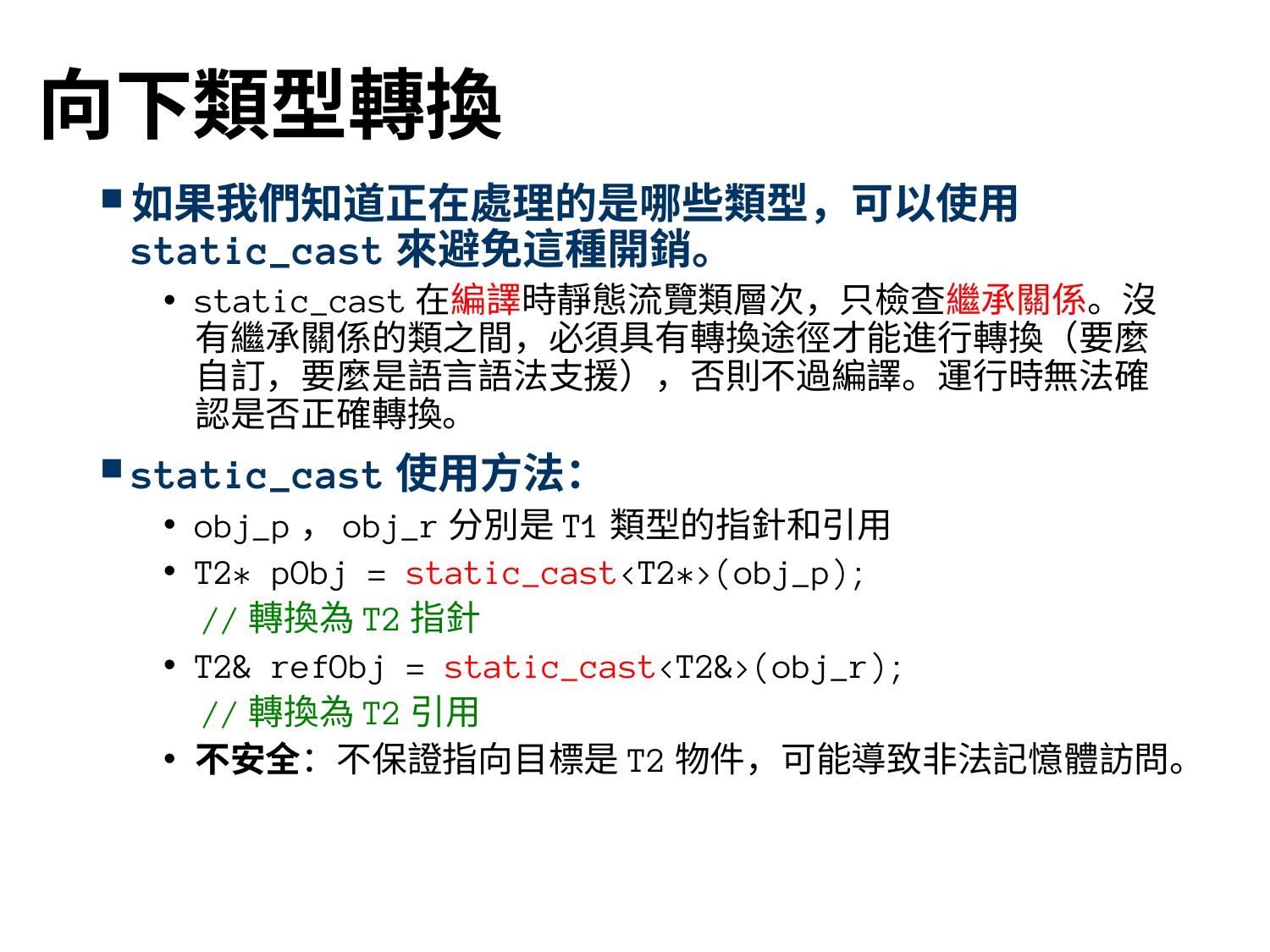

# 向下類型轉換
如果我們知道正在處理的是哪些類型，可以使用static_cast來避免這種開銷。
static_cast在編譯時靜態流覽類層次，只檢查繼承關係。沒有繼承關係的類之間，必須具有轉換途徑才能進行轉換（要麼自訂，要麼是語言語法支援），否則不過編譯。運行時無法確認是否正確轉換。
static_cast使用方法：
obj_p，obj_r分別是T1類型的指針和引用
T2* pObj = static_cast<T2*>(obj_p);
  //轉換為T2指針
T2& refObj = static_cast<T2&>(obj_r);
  //轉換為T2引用
不安全：不保證指向目標是T2物件，可能導致非法記憶體訪問。